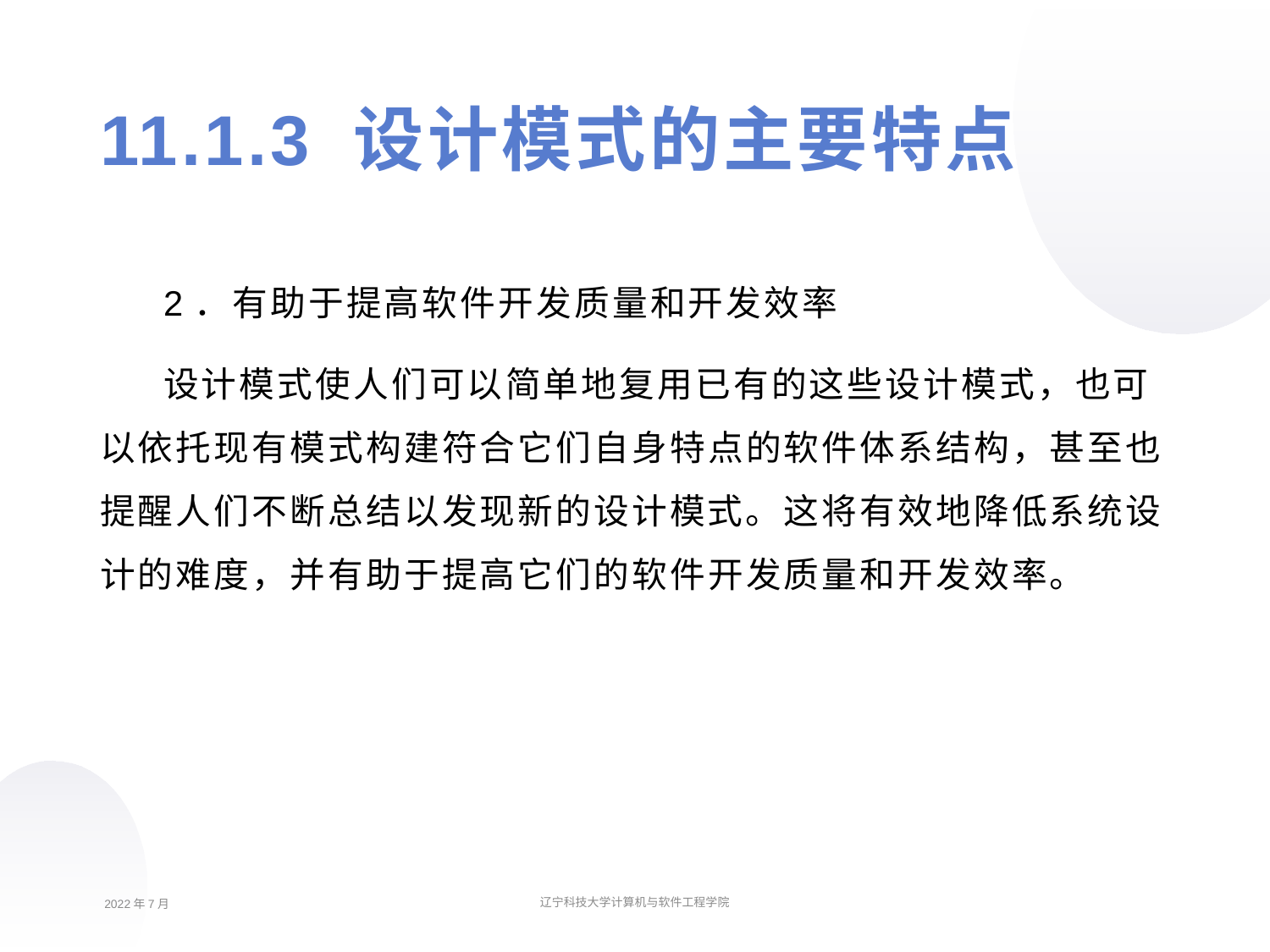

11.1.3 设计模式的主要特点
2．有助于提高软件开发质量和开发效率
设计模式使人们可以简单地复用已有的这些设计模式，也可以依托现有模式构建符合它们自身特点的软件体系结构，甚至也提醒人们不断总结以发现新的设计模式。这将有效地降低系统设计的难度，并有助于提高它们的软件开发质量和开发效率。

2022年7月
辽宁科技大学计算机与软件工程学院
15